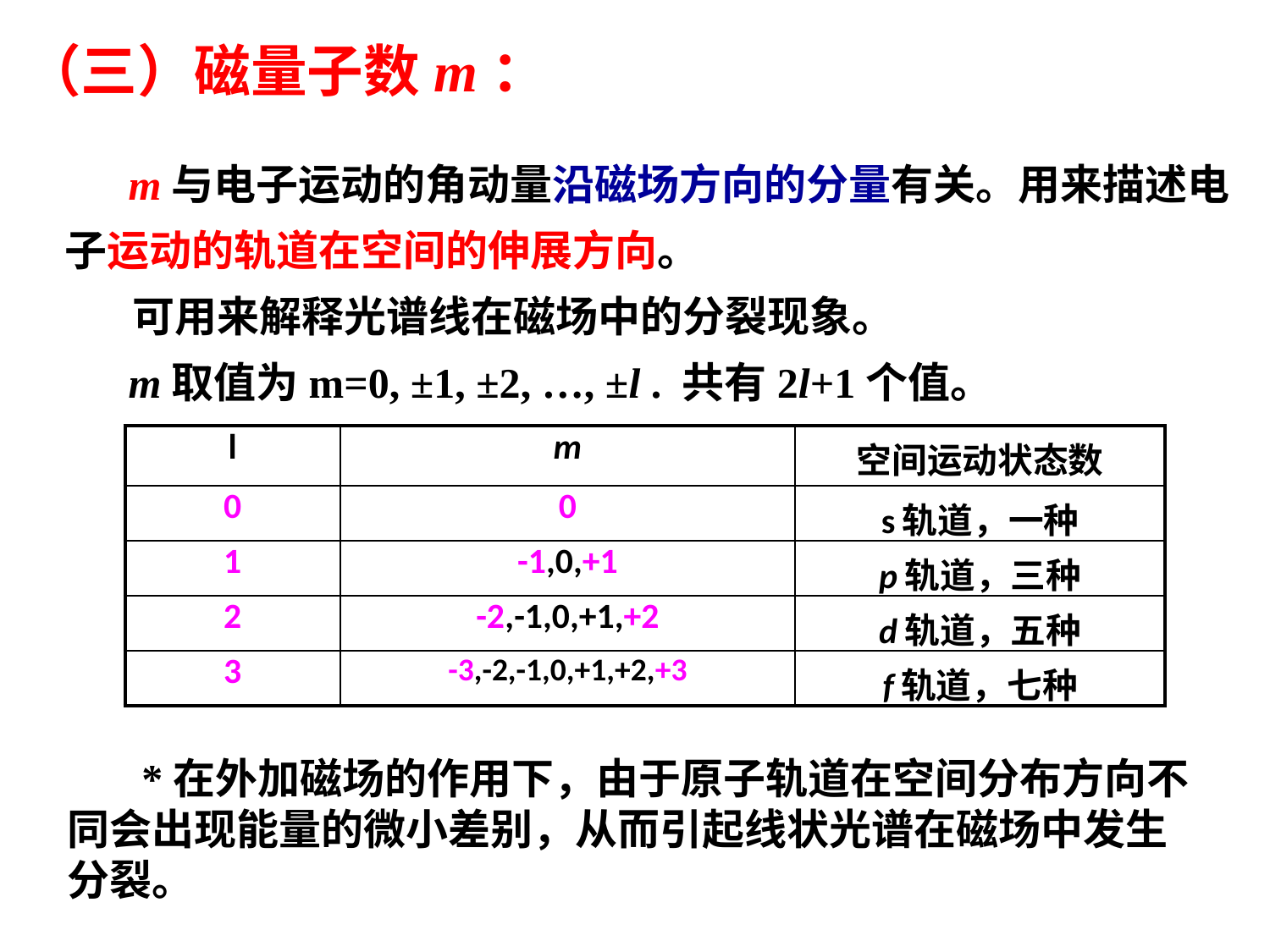

（三）磁量子数m：
      m与电子运动的角动量沿磁场方向的分量有关。用来描述电子运动的轨道在空间的伸展方向。
      可用来解释光谱线在磁场中的分裂现象。
      m取值为m=0, ±1, ±2, …, ±l . 共有2l+1个值。
| l | m | 空间运动状态数 |
| --- | --- | --- |
| 0 | 0 | s轨道，一种 |
| 1 | -1,0,+1 | p轨道，三种 |
| 2 | -2,-1,0,+1,+2 | d轨道，五种 |
| 3 | -3,-2,-1,0,+1,+2,+3 | f轨道，七种 |
       *在外加磁场的作用下，由于原子轨道在空间分布方向不同会出现能量的微小差别，从而引起线状光谱在磁场中发生分裂。